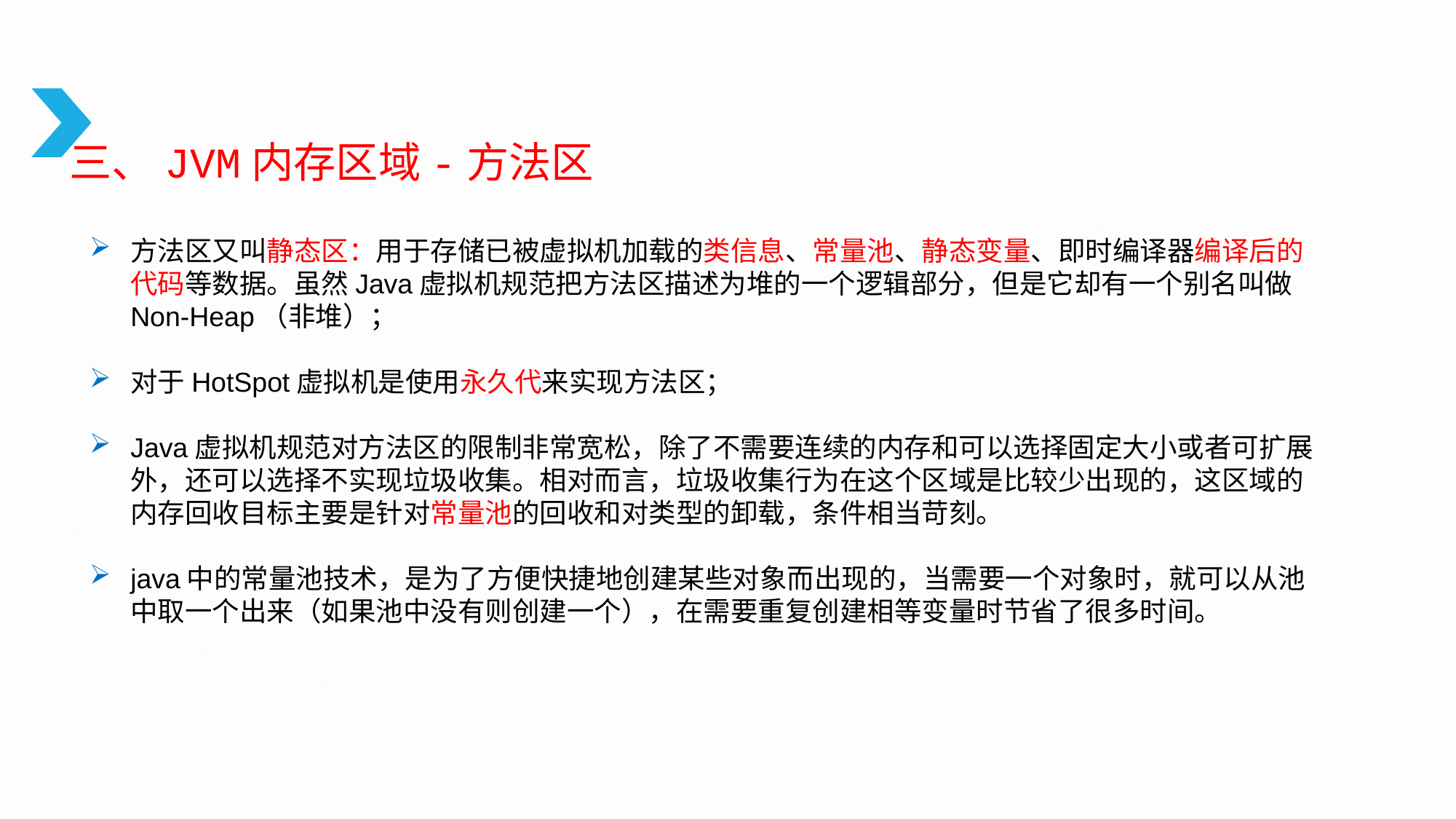

三、JVM内存区域-方法区
方法区又叫静态区：用于存储已被虚拟机加载的类信息、常量池、静态变量、即时编译器编译后的代码等数据。虽然Java虚拟机规范把方法区描述为堆的一个逻辑部分，但是它却有一个别名叫做Non-Heap（非堆）；

对于HotSpot虚拟机是使用永久代来实现方法区；

Java虚拟机规范对方法区的限制非常宽松，除了不需要连续的内存和可以选择固定大小或者可扩展外，还可以选择不实现垃圾收集。相对而言，垃圾收集行为在这个区域是比较少出现的，这区域的内存回收目标主要是针对常量池的回收和对类型的卸载，条件相当苛刻。

java中的常量池技术，是为了方便快捷地创建某些对象而出现的，当需要一个对象时，就可以从池中取一个出来（如果池中没有则创建一个），在需要重复创建相等变量时节省了很多时间。